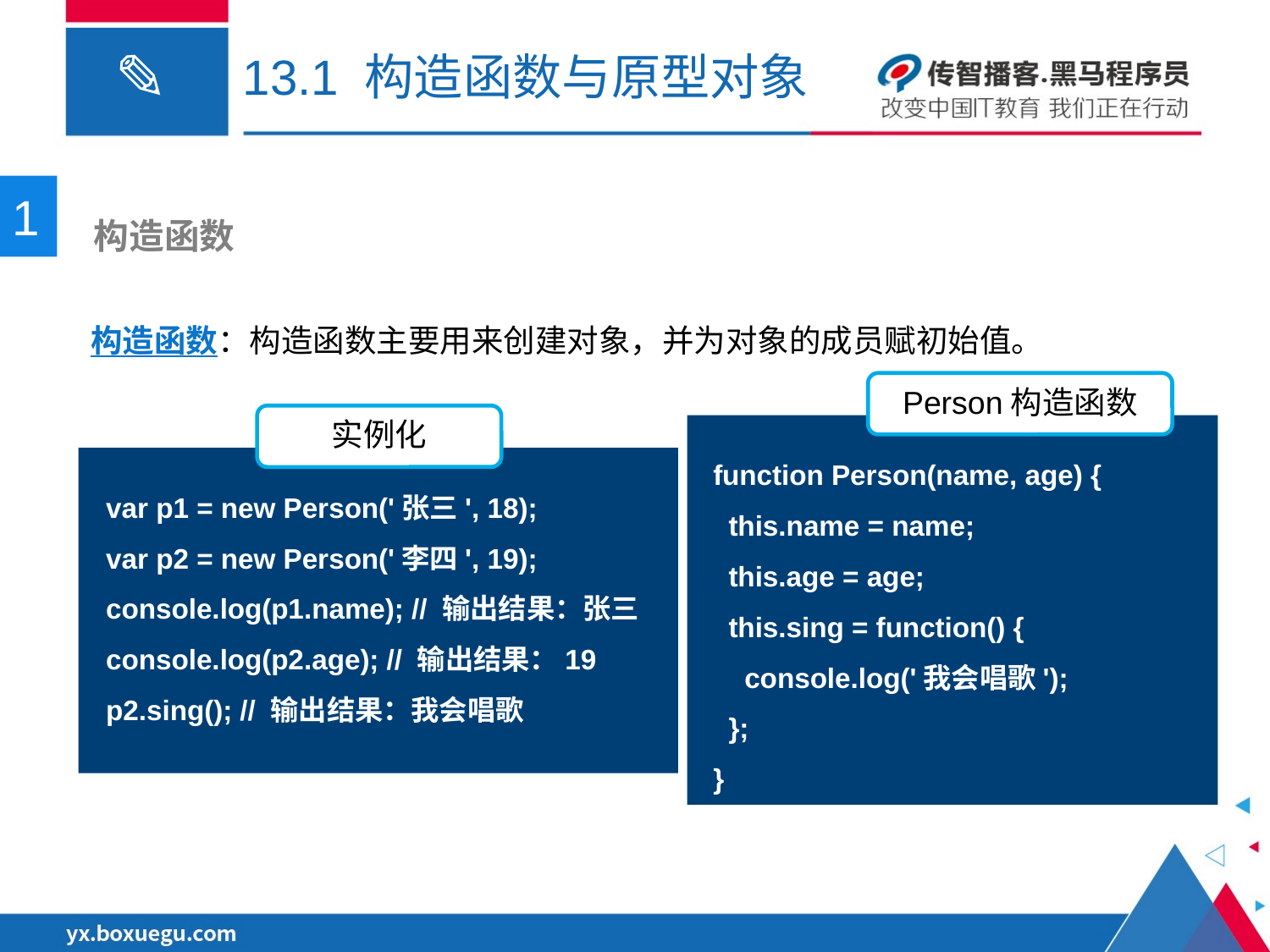

# 13.1 构造函数与原型对象

1
  构造函数
构造函数：构造函数主要用来创建对象，并为对象的成员赋初始值。
Person构造函数
实例化

function Person(name, age) {
  this.name = name;
  this.age = age;
  this.sing = function() {
    console.log('我会唱歌');
  };
}

var p1 = new Person('张三', 18);
var p2 = new Person('李四', 19);
console.log(p1.name); // 输出结果：张三
console.log(p2.age); // 输出结果：19
p2.sing(); // 输出结果：我会唱歌